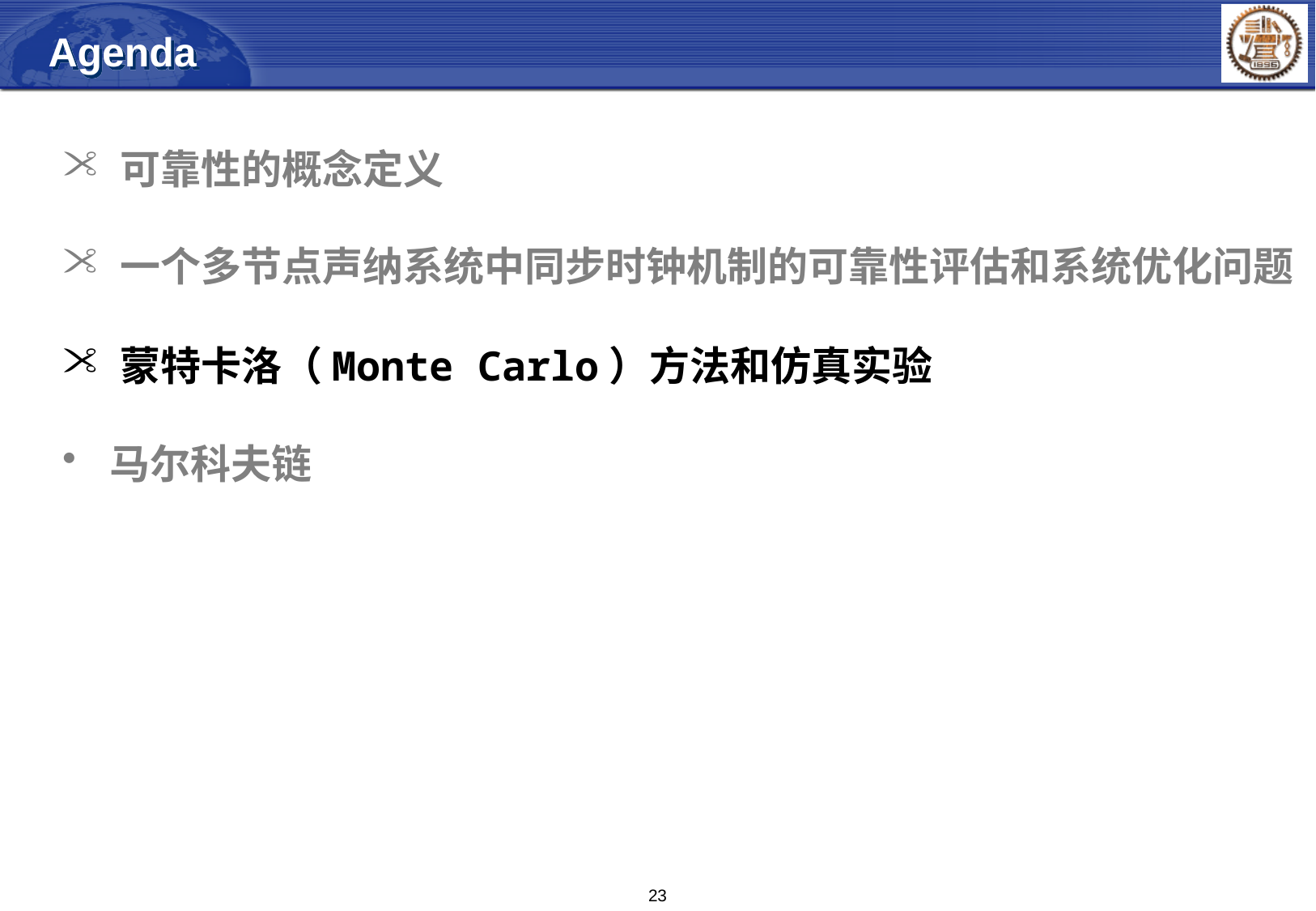

Agenda
 可靠性的概念定义
 一个多节点声纳系统中同步时钟机制的可靠性评估和系统优化问题
 蒙特卡洛（Monte Carlo）方法和仿真实验
 马尔科夫链
23